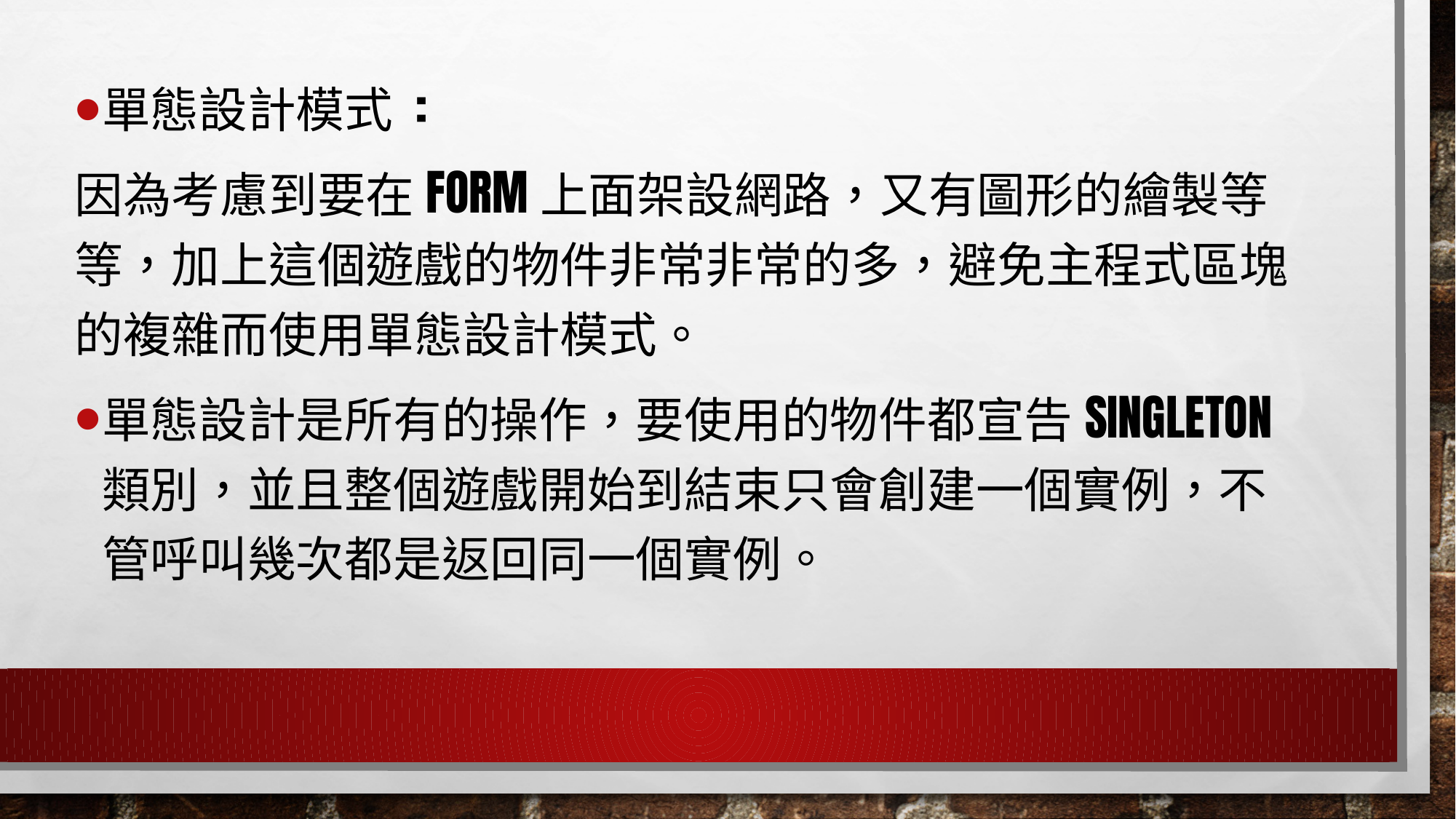

單態設計模式 :
因為考慮到要在form上面架設網路，又有圖形的繪製等等，加上這個遊戲的物件非常非常的多，避免主程式區塊的複雜而使用單態設計模式。
單態設計是所有的操作，要使用的物件都宣告Singleton類別，並且整個遊戲開始到結束只會創建一個實例，不管呼叫幾次都是返回同一個實例。